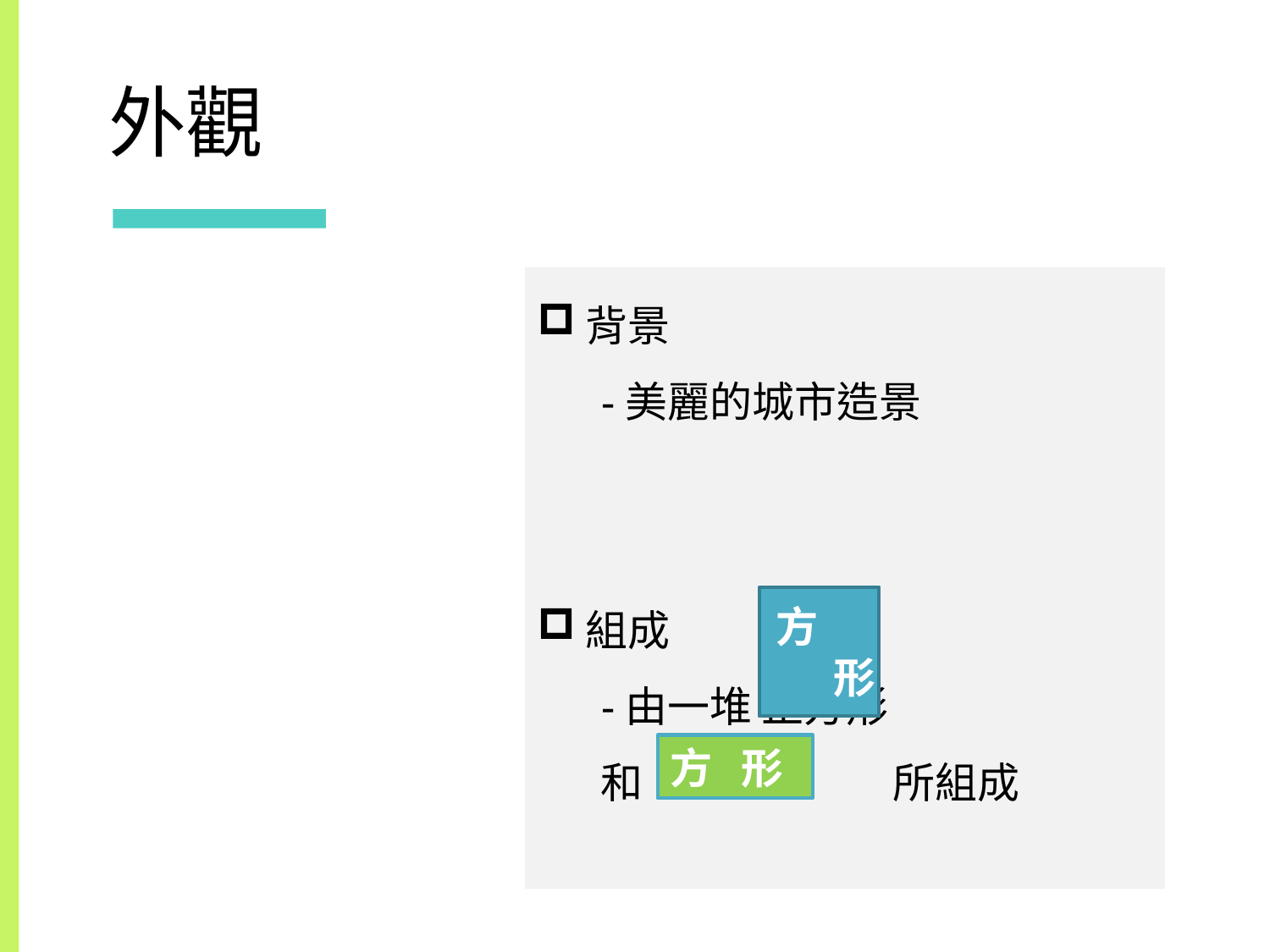

# 外觀

背景
-美麗的城市造景

組成
-由一堆 正方形
和 		    所組成

方
     形
方   形